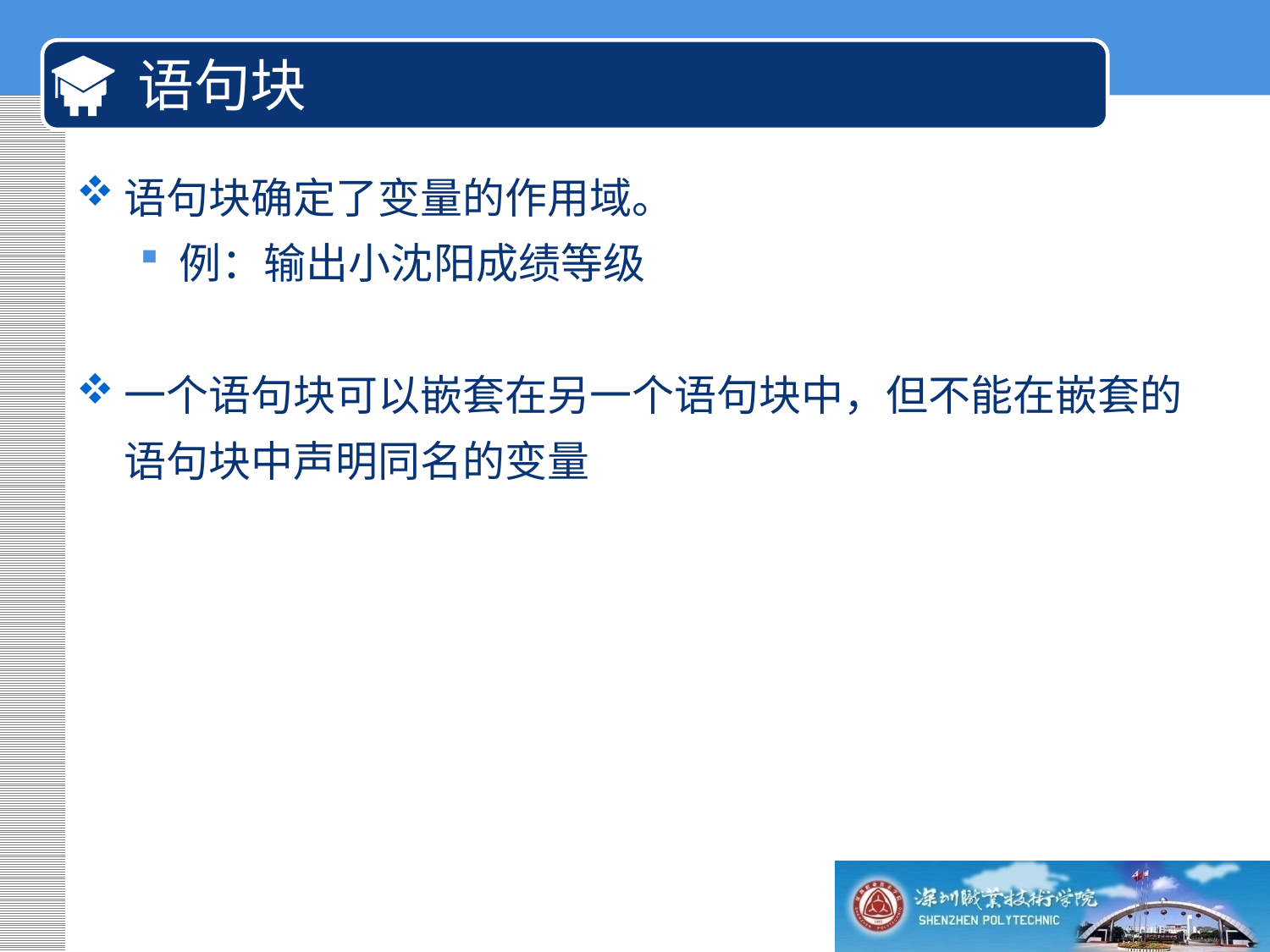

# 语句块
语句块确定了变量的作用域。
例：输出小沈阳成绩等级

一个语句块可以嵌套在另一个语句块中，但不能在嵌套的语句块中声明同名的变量